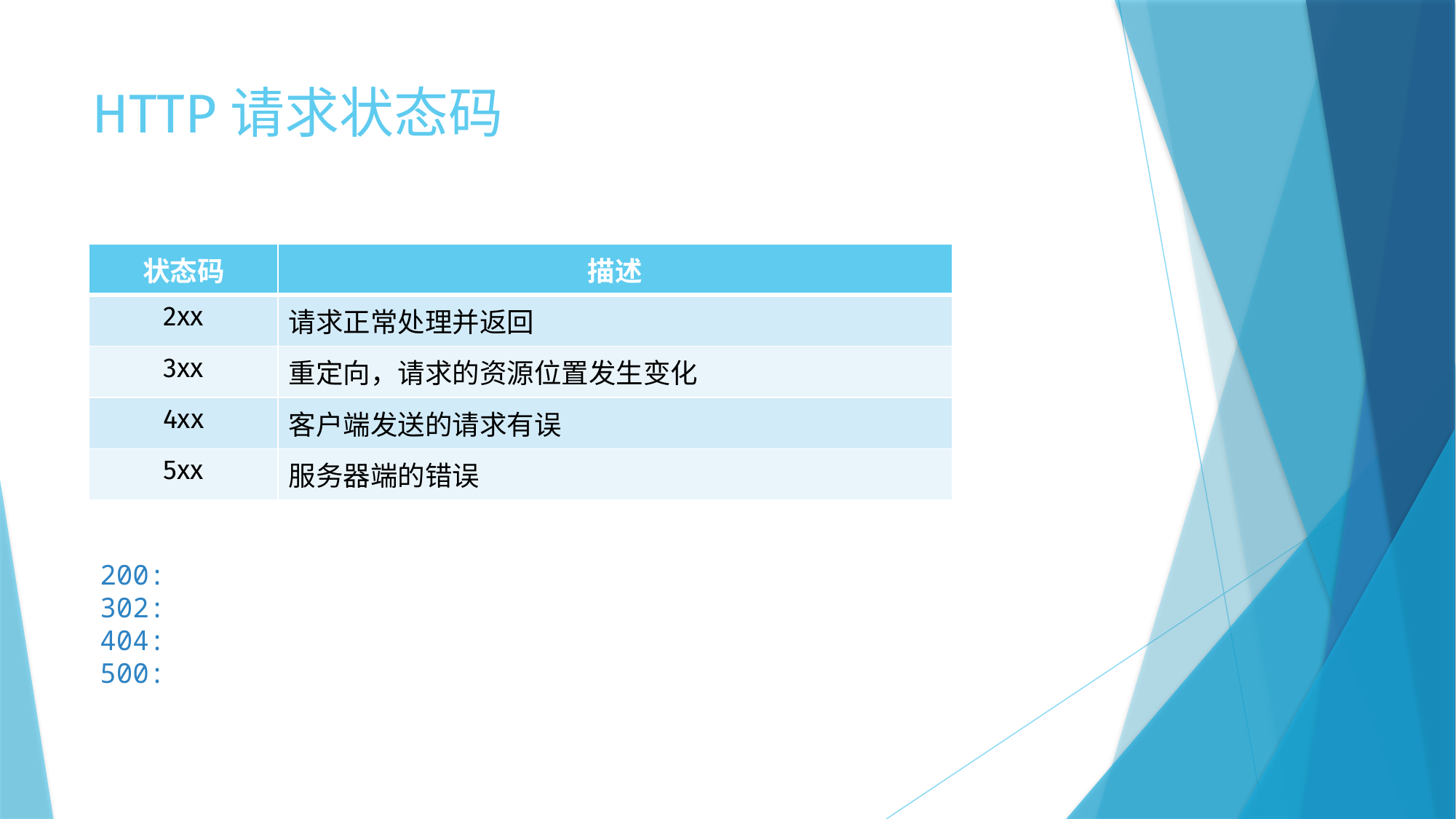

# HTTP请求状态码
| 状态码 | 描述 |
| --- | --- |
| 2xx | 请求正常处理并返回 |
| 3xx | 重定向，请求的资源位置发生变化 |
| 4xx | 客户端发送的请求有误 |
| 5xx | 服务器端的错误 |
200:
302:
404:
500: